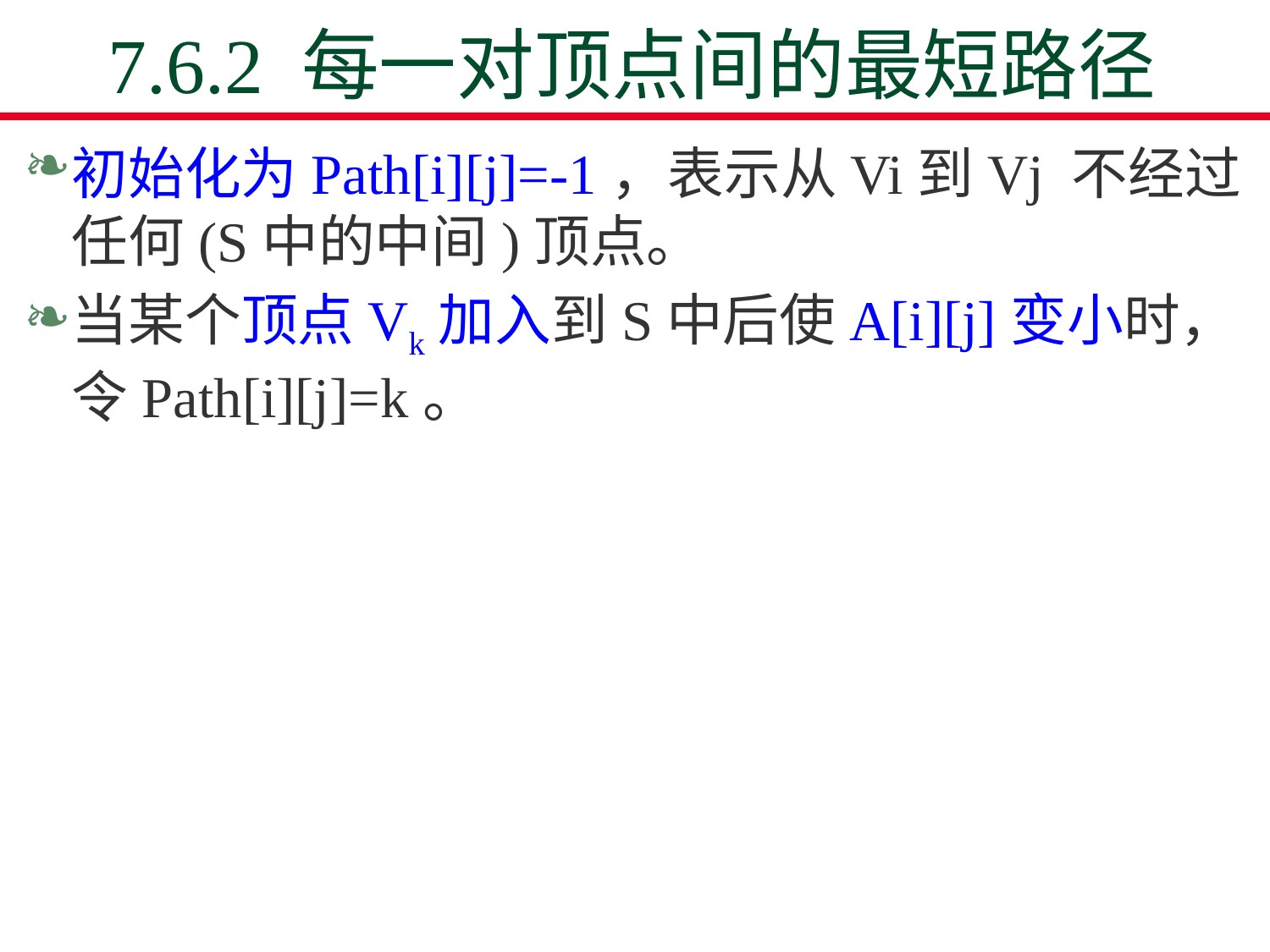

# 7.6.2 每一对顶点间的最短路径
初始化为Path[i][j]=-1，表示从Vi到Vj 不经过任何(S中的中间)顶点。
当某个顶点Vk加入到S中后使A[i][j]变小时，令Path[i][j]=k。